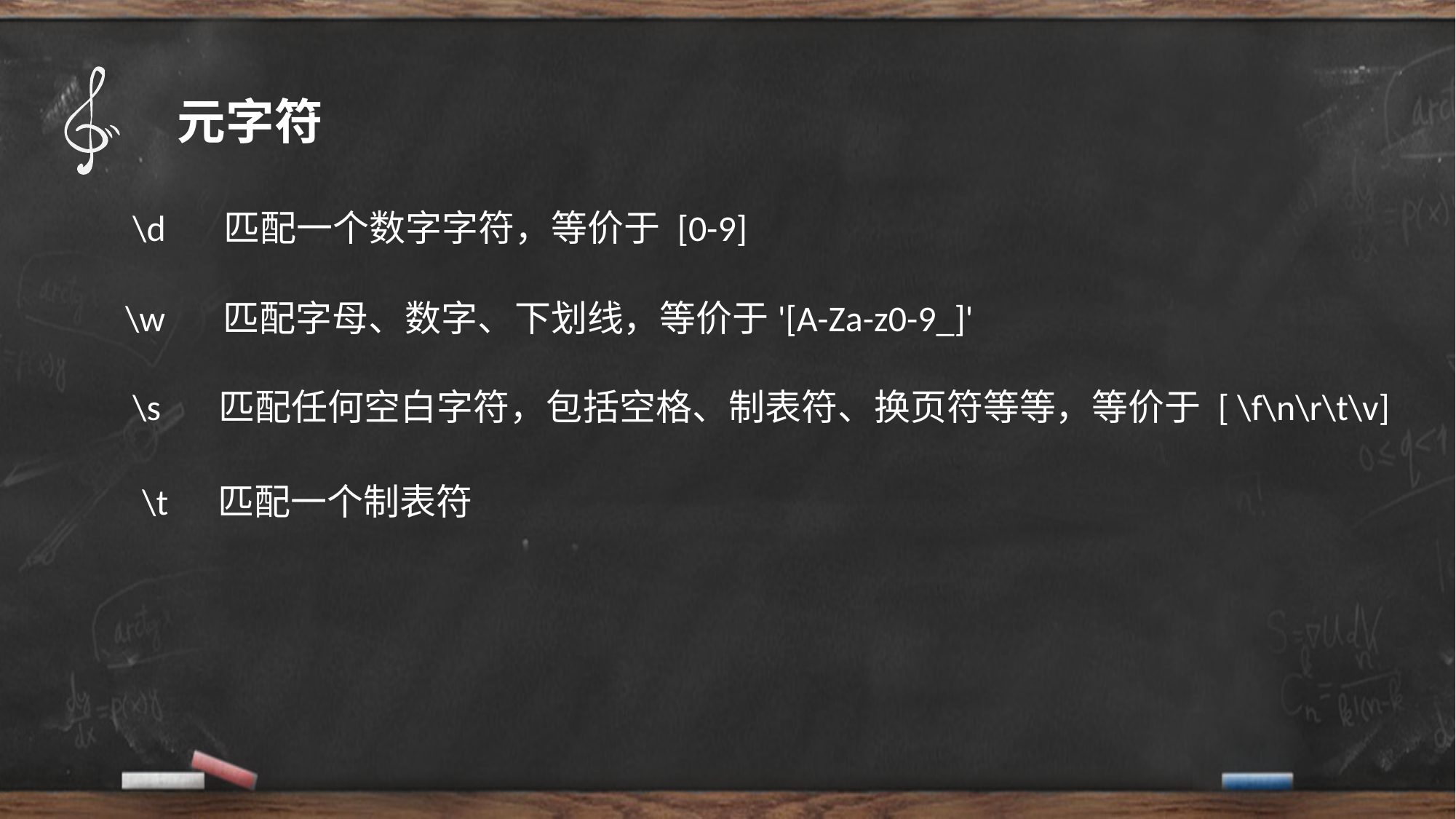

元字符
\d      匹配一个数字字符，等价于 [0-9]
\w      匹配字母、数字、下划线，等价于'[A-Za-z0-9_]'
\s      匹配任何空白字符，包括空格、制表符、换页符等等，等价于 [ \f\n\r\t\v]
\t     匹配一个制表符